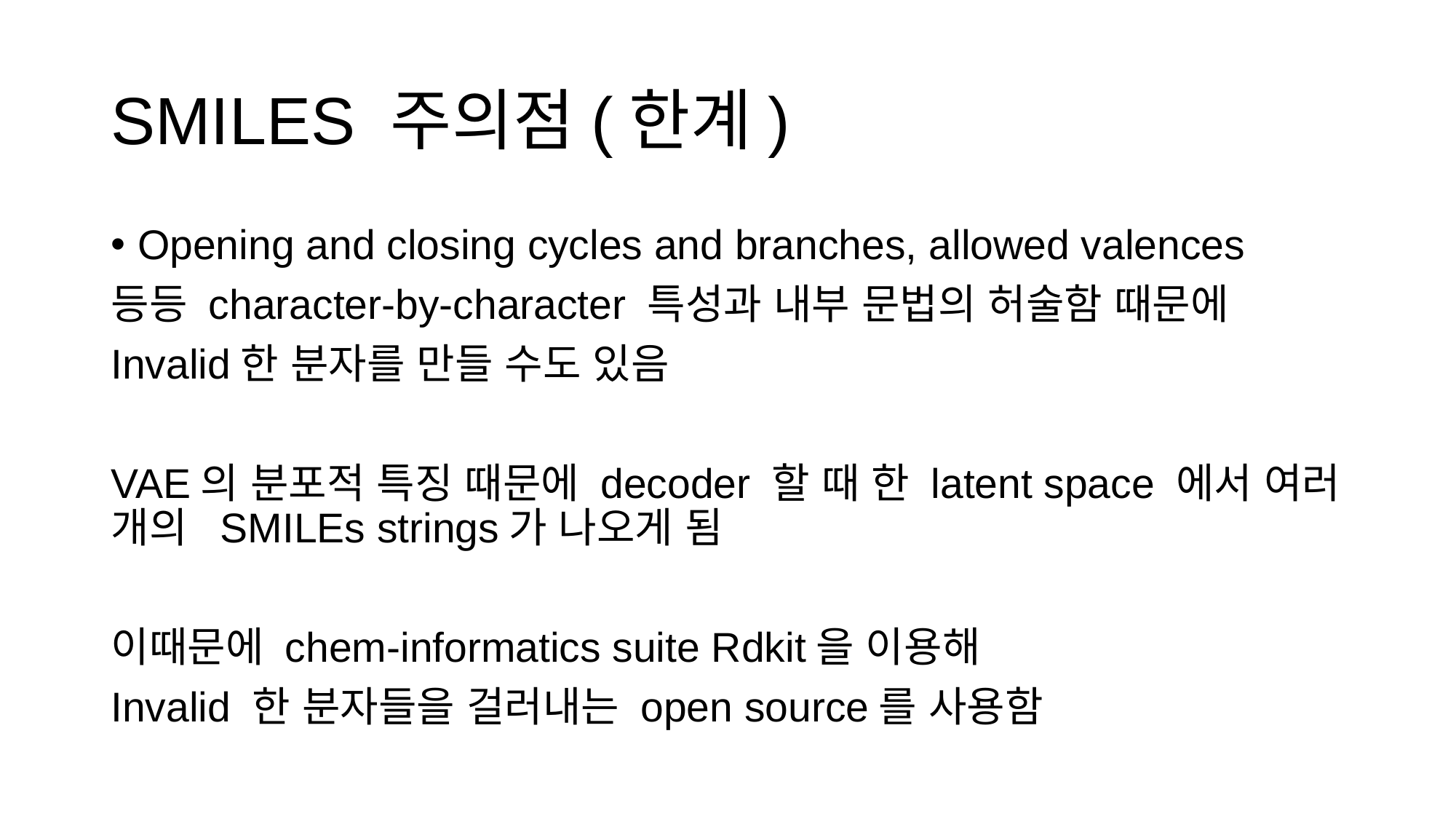

# SMILES 주의점(한계)
Opening and closing cycles and branches, allowed valences
등등 character-by-character 특성과 내부 문법의 허술함 때문에
Invalid한 분자를 만들 수도 있음

VAE의 분포적 특징 때문에 decoder 할 때 한 latent space 에서 여러 개의  SMILEs strings가 나오게 됨

이때문에 chem-informatics suite Rdkit을 이용해
Invalid 한 분자들을 걸러내는 open source를 사용함